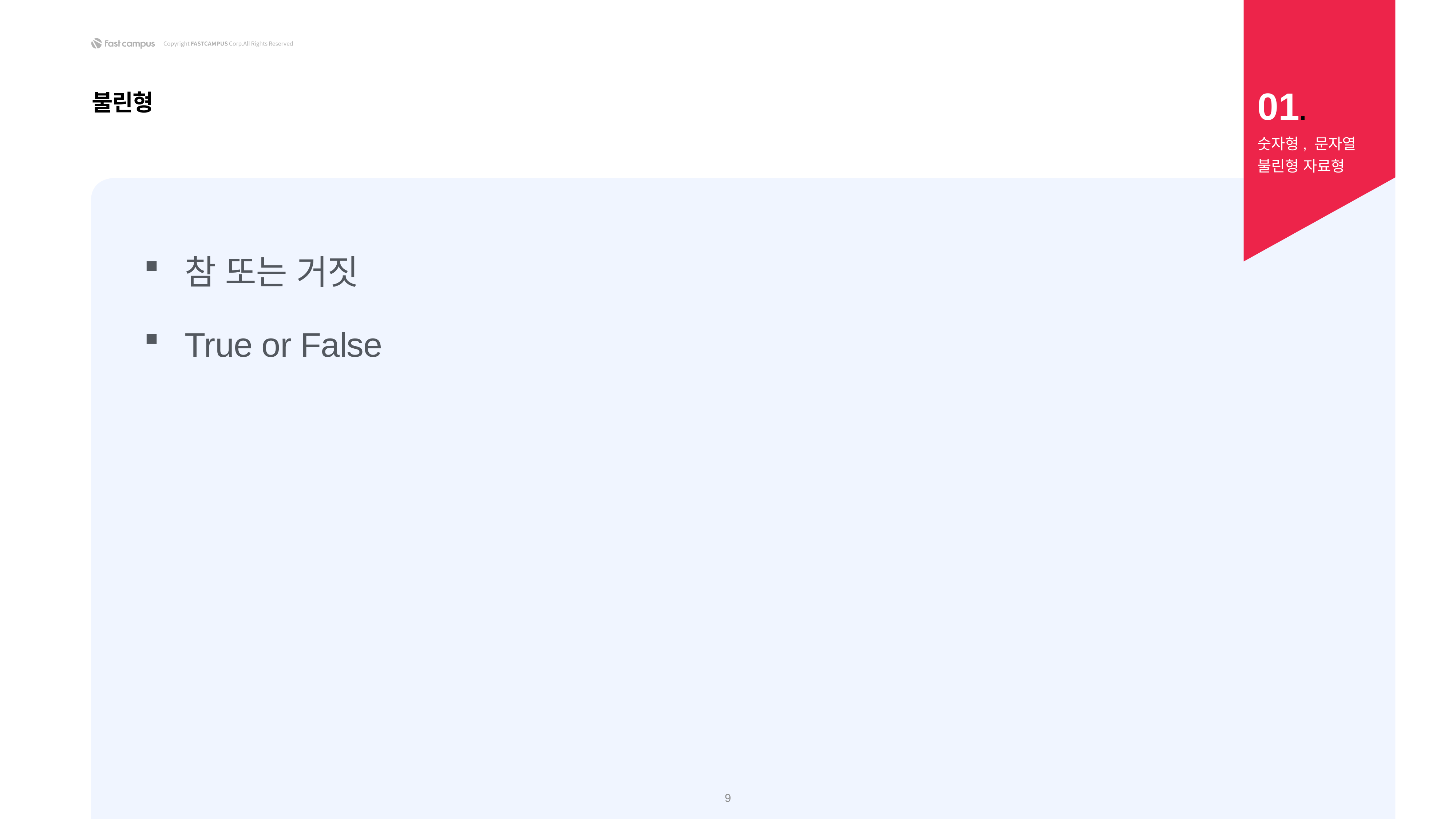

01.
불린형
숫자형, 문자열
불린형 자료형
참 또는 거짓
True or False
9